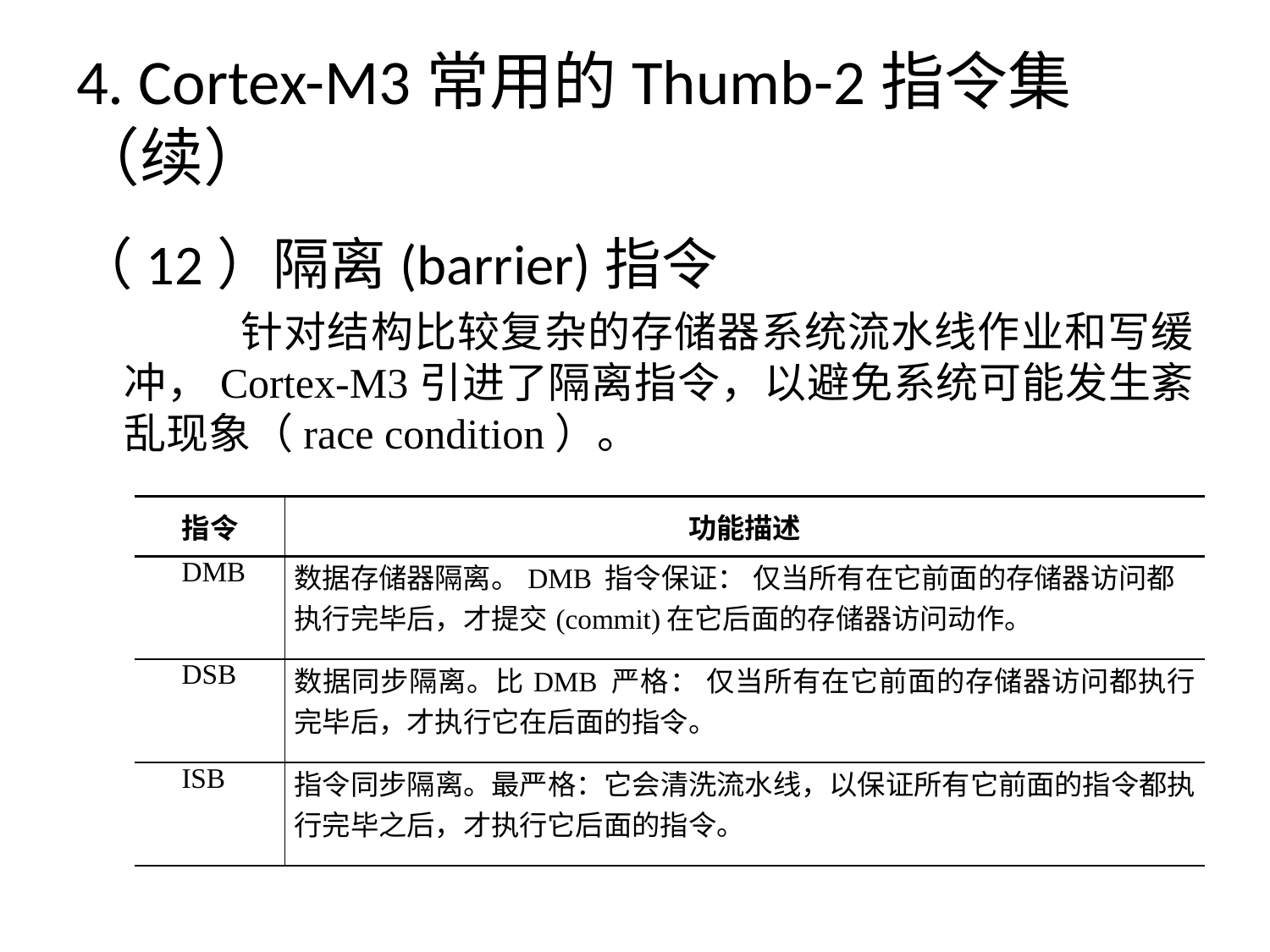

# 4. Cortex-M3常用的Thumb-2指令集（续）
（12）隔离(barrier)指令
          针对结构比较复杂的存储器系统流水线作业和写缓冲，Cortex-M3引进了隔离指令，以避免系统可能发生紊乱现象（race condition）。

| 指令 | 功能描述 |
| --- | --- |
| DMB | 数据存储器隔离。DMB 指令保证： 仅当所有在它前面的存储器访问都执行完毕后，才提交(commit)在它后面的存储器访问动作。 |
| DSB | 数据同步隔离。比DMB 严格： 仅当所有在它前面的存储器访问都执行完毕后，才执行它在后面的指令。 |
| ISB | 指令同步隔离。最严格：它会清洗流水线，以保证所有它前面的指令都执行完毕之后，才执行它后面的指令。 |